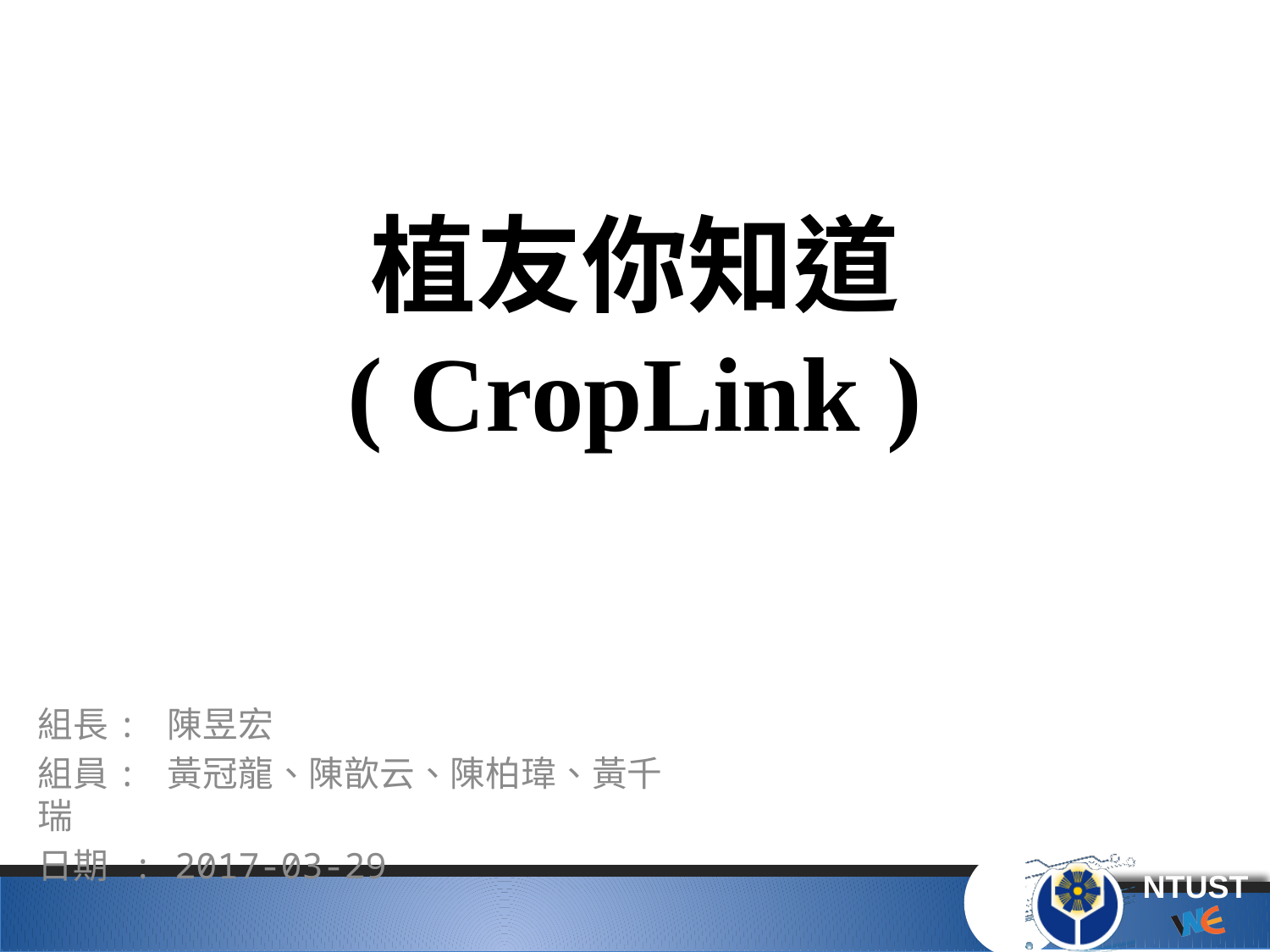

# 植友你知道 ( CropLink )
組長: 陳昱宏
組員: 黃冠龍、陳歆云、陳柏瑋、黃千瑞
日期  : 2017-03-29